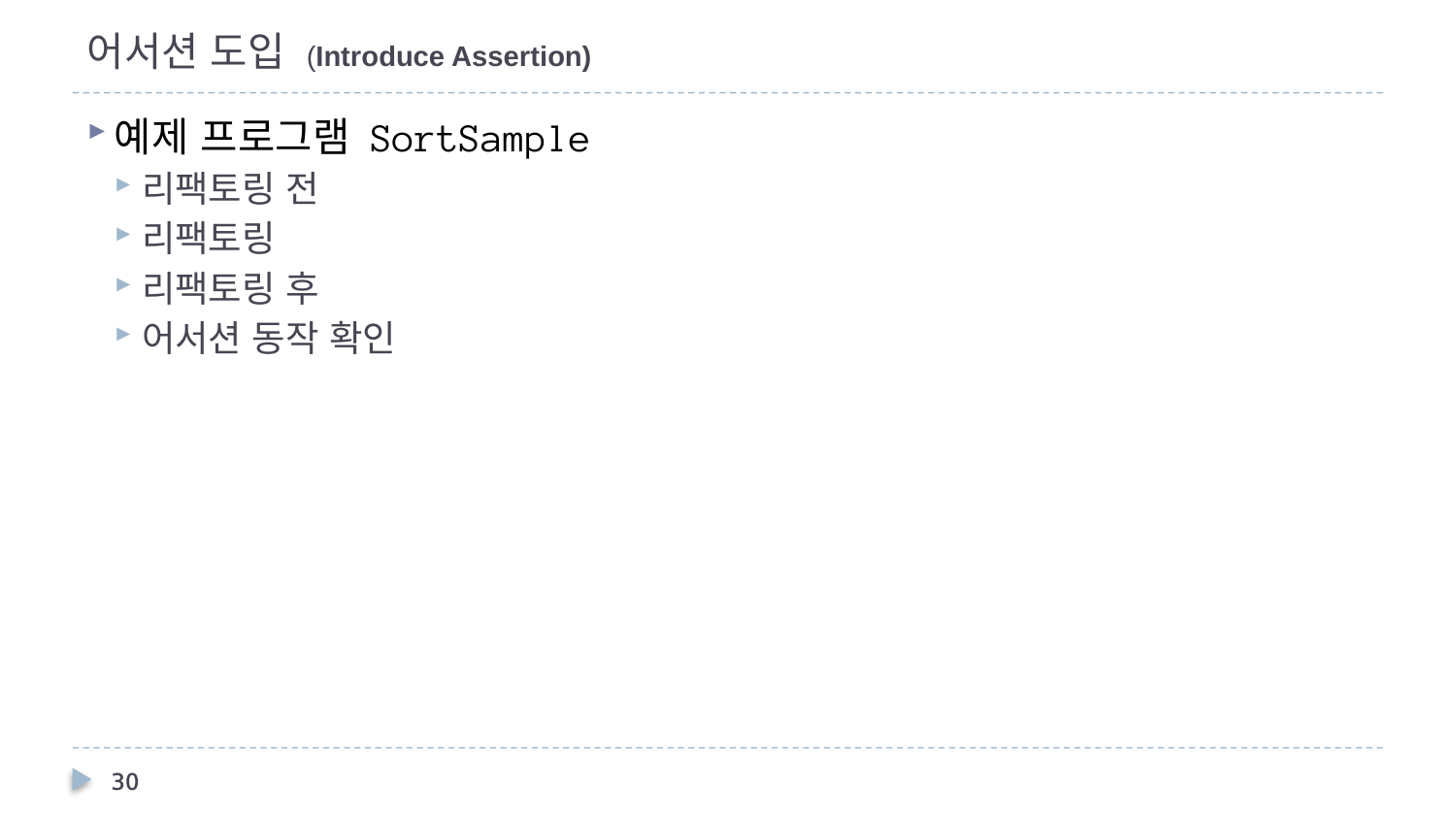

# 어서션 도입 (Introduce Assertion)
예제 프로그램 SortSample
리팩토링 전
리팩토링
리팩토링 후
어서션 동작 확인
30